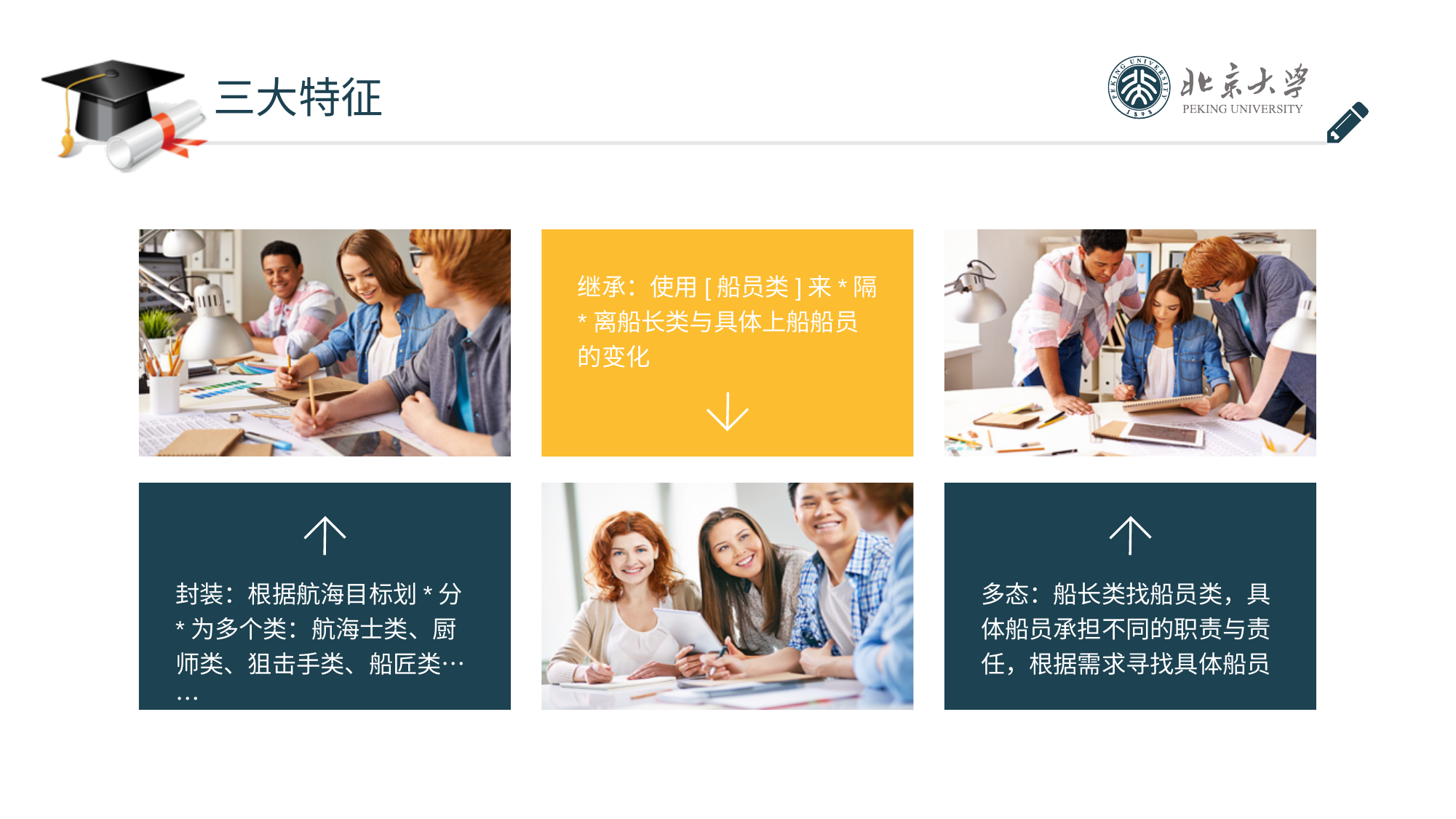

三大特征

继承：使用[船员类]来*隔*离船长类与具体上船船员的变化

封装：根据航海目标划*分*为多个类：航海士类、厨师类、狙击手类、船匠类……
多态：船长类找船员类，具体船员承担不同的职责与责任，根据需求寻找具体船员